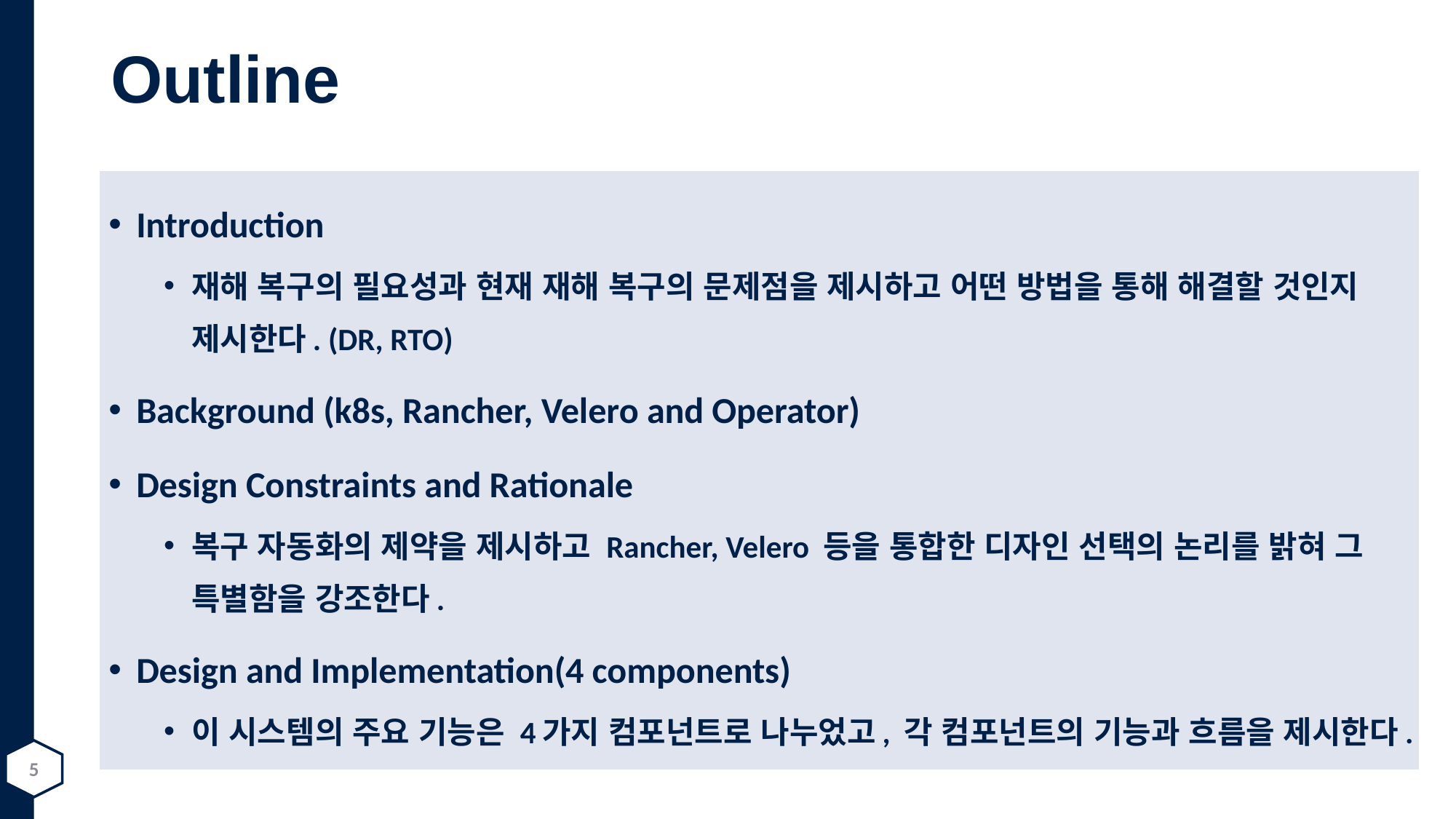

# Outline
Introduction
재해 복구의 필요성과 현재 재해 복구의 문제점을 제시하고 어떤 방법을 통해 해결할 것인지 제시한다. (DR, RTO)
Background (k8s, Rancher, Velero and Operator)
Design Constraints and Rationale
복구 자동화의 제약을 제시하고 Rancher, Velero 등을 통합한 디자인 선택의 논리를 밝혀 그 특별함을 강조한다.
Design and Implementation(4 components)
이 시스템의 주요 기능은 4가지 컴포넌트로 나누었고, 각 컴포넌트의 기능과 흐름을 제시한다.
5